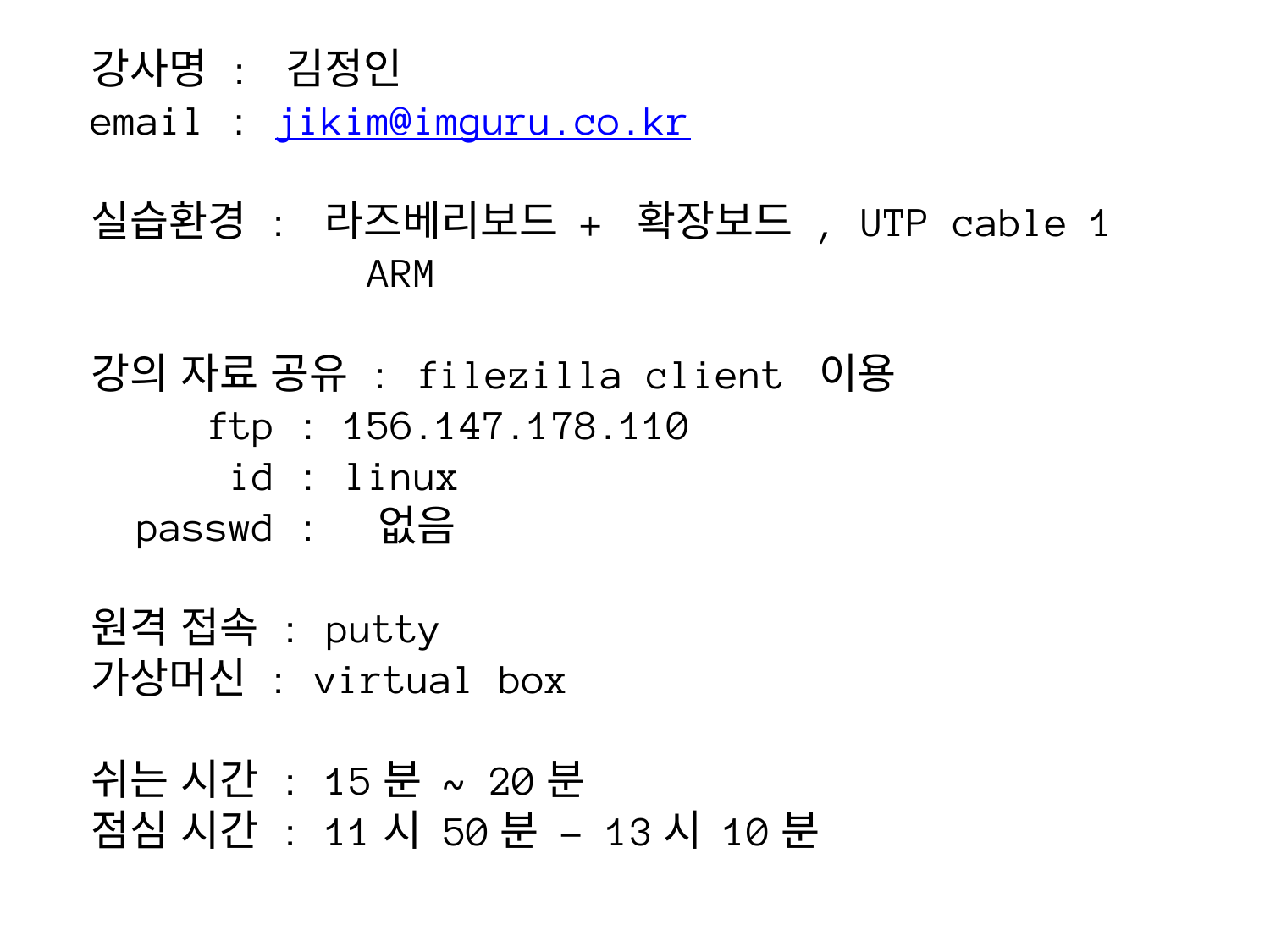

강사명 : 김정인
email : jikim@imguru.co.kr

실습환경 : 라즈베리보드 + 확장보드 , UTP cable 1
            ARM

강의 자료 공유 : filezilla client 이용
     ftp : 156.147.178.110
      id : linux
  passwd :  없음

원격 접속 : putty
가상머신 : virtual box

쉬는 시간 : 15분 ~ 20분
점심 시간 : 11시 50분 - 13시 10분